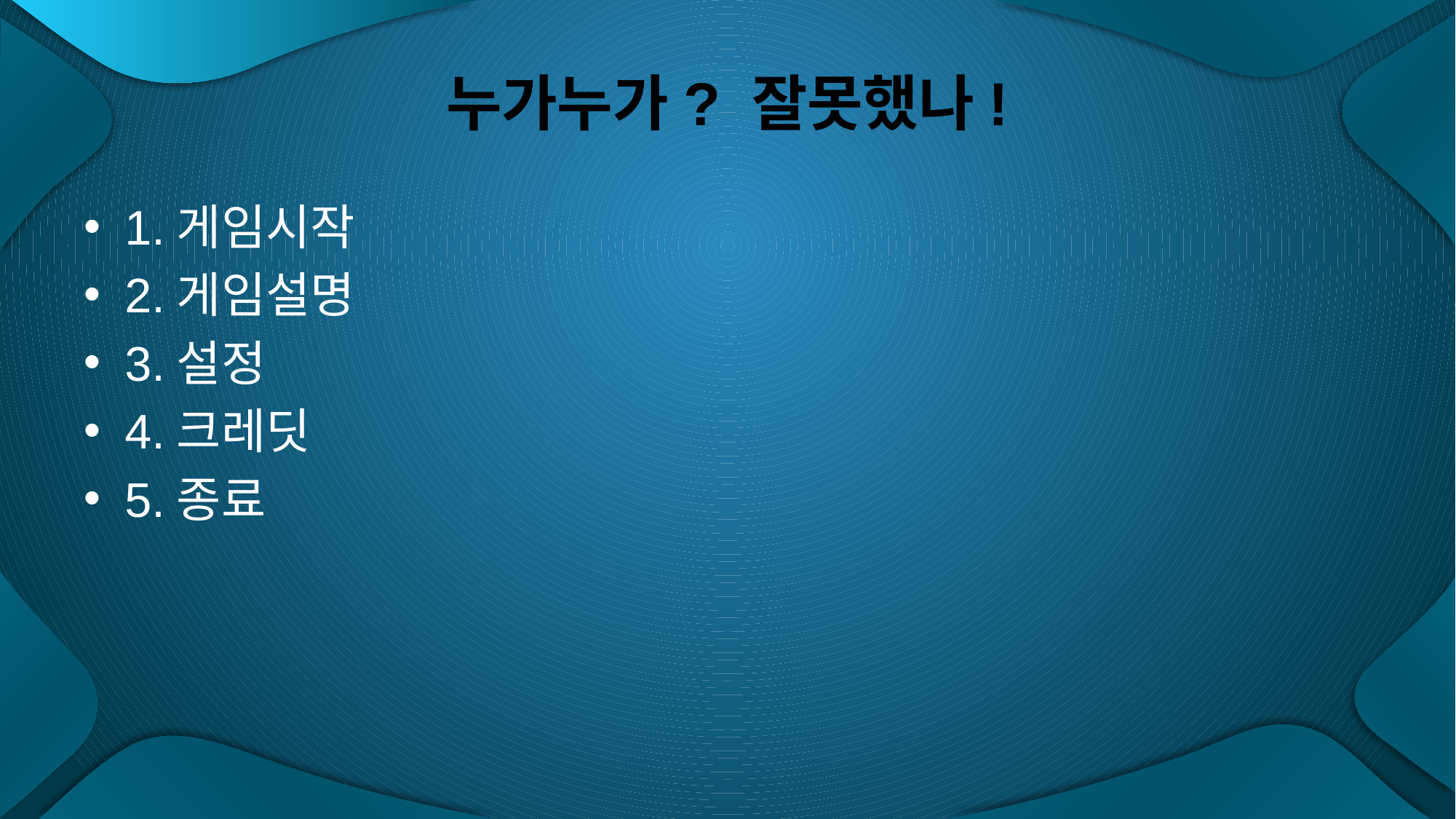

# 누가누가? 잘못했나!
1.게임시작
2.게임설명
3.설정
4.크레딧
5.종료